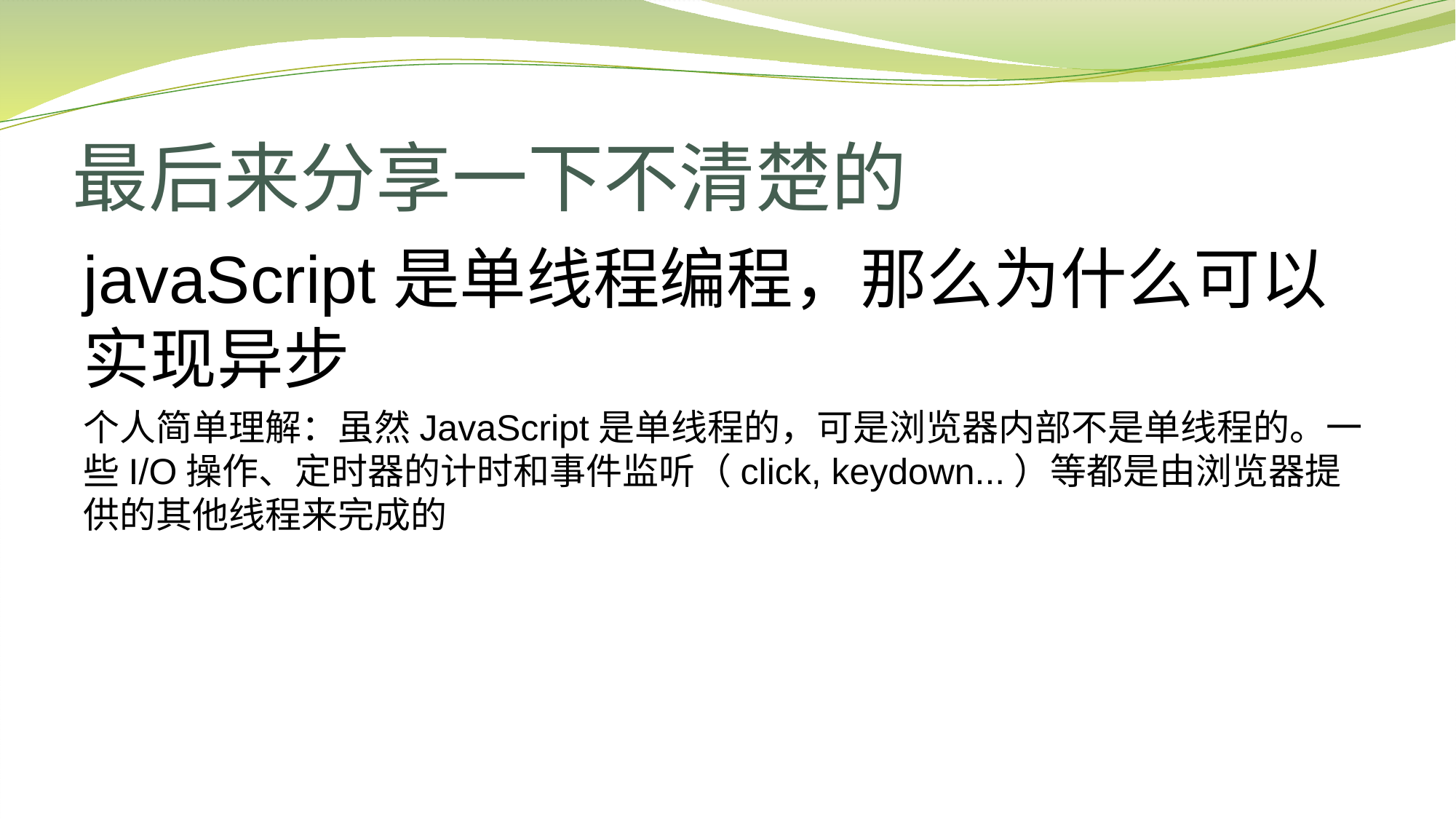

# 最后来分享一下不清楚的
javaScript是单线程编程，那么为什么可以实现异步
个人简单理解：虽然JavaScript是单线程的，可是浏览器内部不是单线程的。一些I/O操作、定时器的计时和事件监听（click, keydown...）等都是由浏览器提供的其他线程来完成的